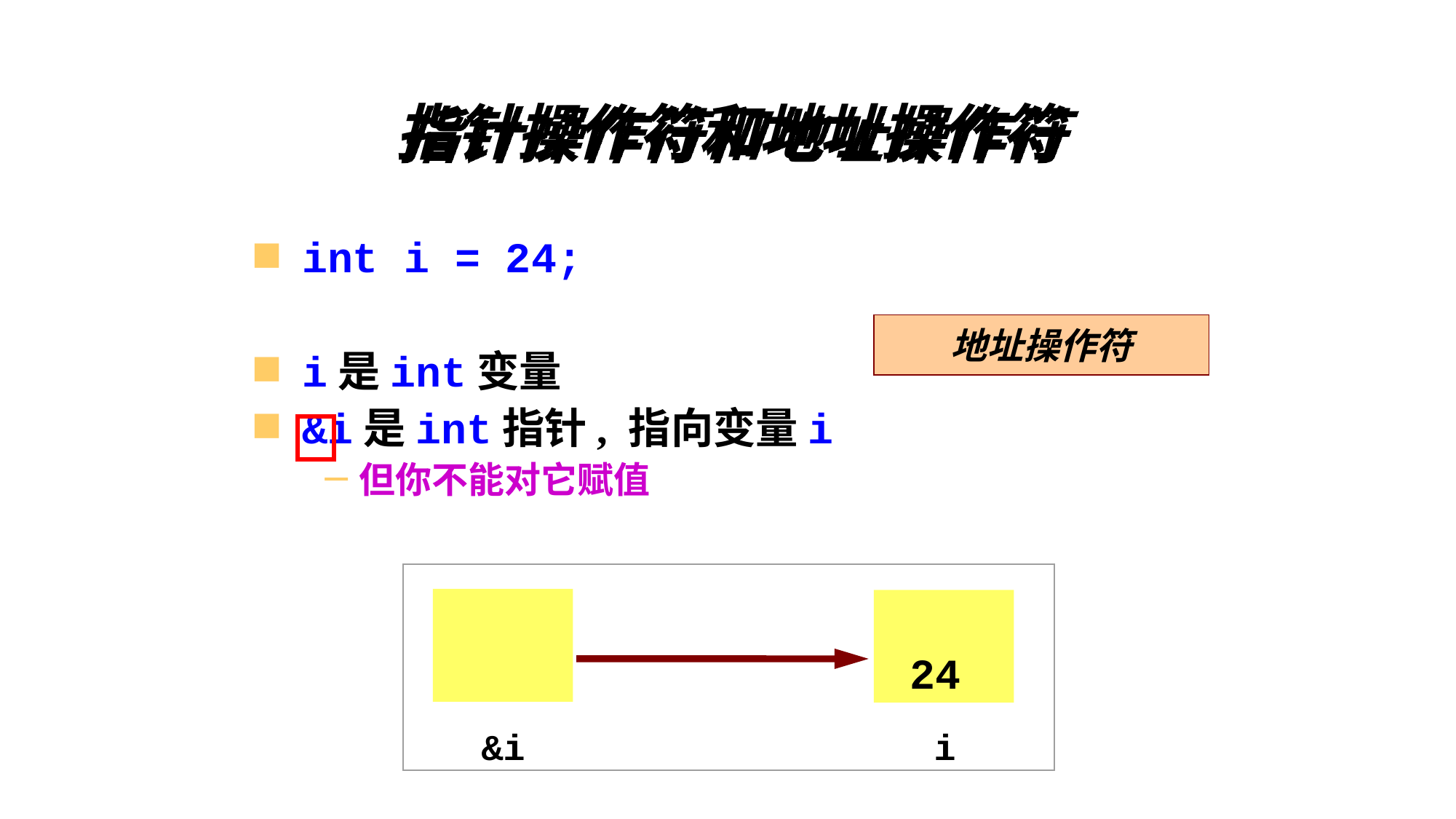

# 指针操作符和地址操作符
int i = 24;

i是int变量
&i是int指针, 指向变量i
但你不能对它赋值
地址操作符

&i

 24
i